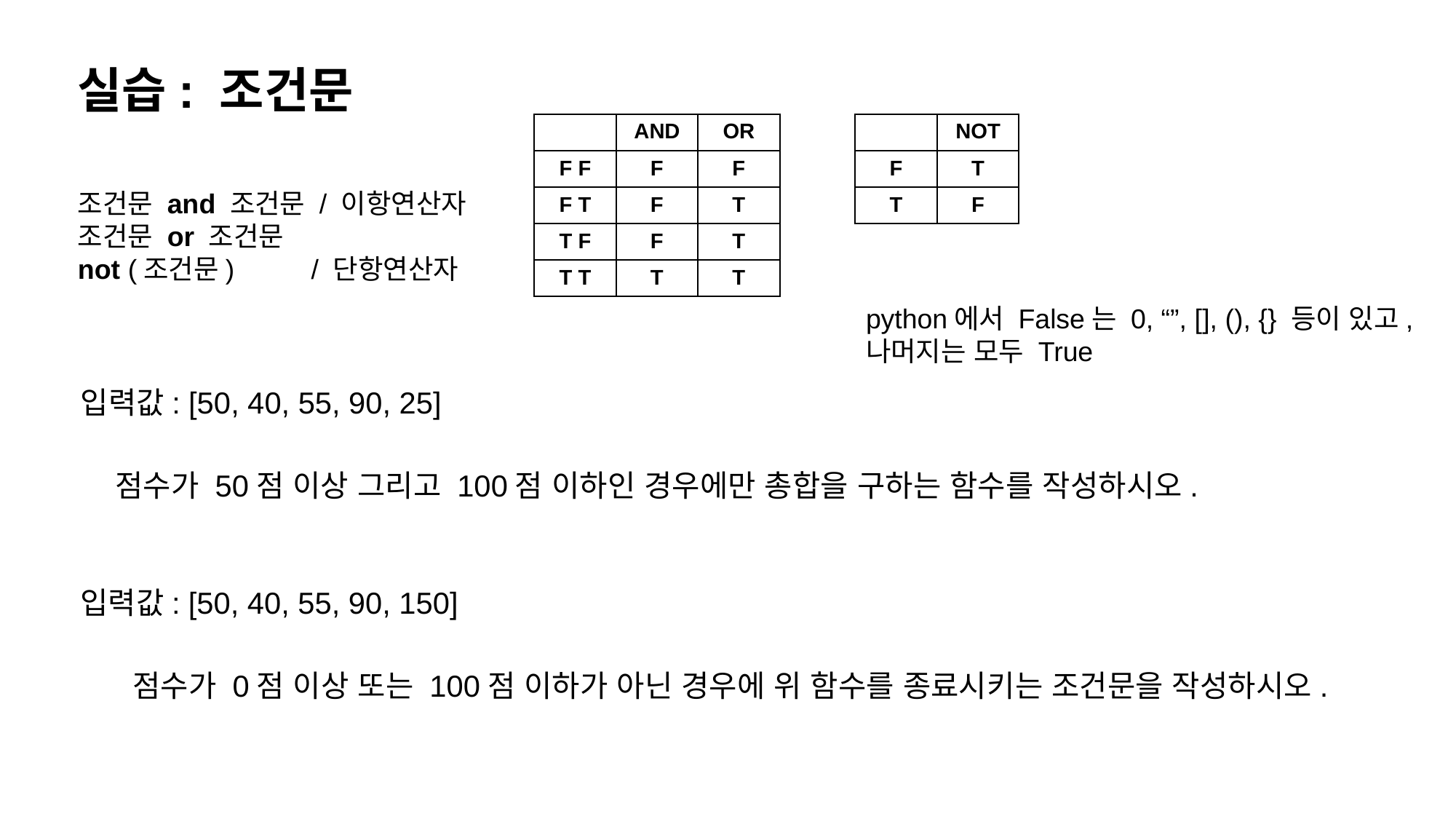

실습: 조건문
|  | AND | OR |
| --- | --- | --- |
| F F | F | F |
| F T | F | T |
| T F | F | T |
| T T | T | T |
|  | NOT |
| --- | --- |
| F | T |
| T | F |
조건문 and 조건문 / 이항연산자
조건문 or 조건문
not (조건문)	  / 단항연산자
python에서 False는 0, “”, [], (), {} 등이 있고,
나머지는 모두 True
입력값: [50, 40, 55, 90, 25]
점수가 50점 이상 그리고 100점 이하인 경우에만 총합을 구하는 함수를 작성하시오.
입력값: [50, 40, 55, 90, 150]
점수가 0점 이상 또는 100점 이하가 아닌 경우에 위 함수를 종료시키는 조건문을 작성하시오.